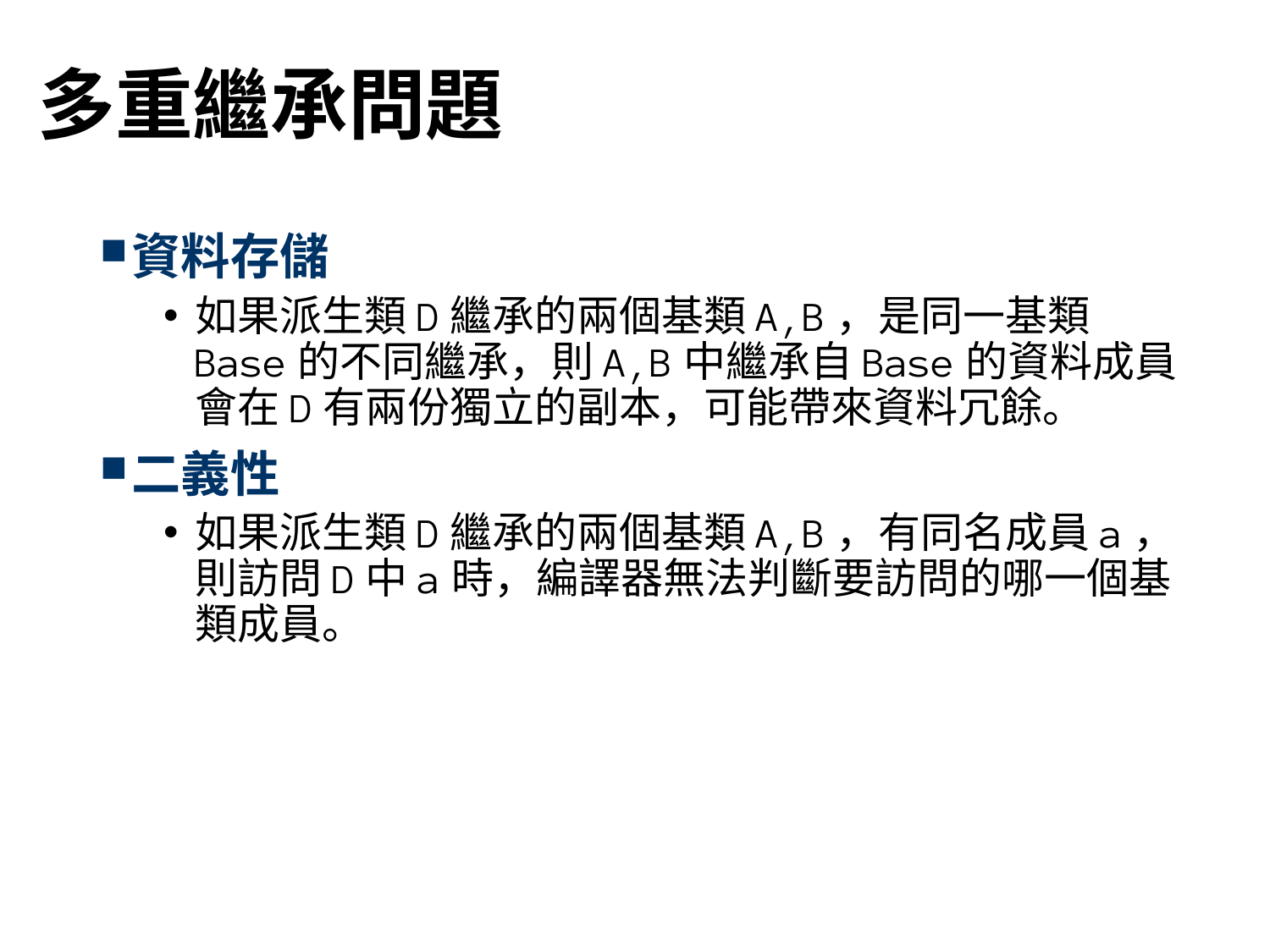

# 多重繼承問題
資料存儲
如果派生類D繼承的兩個基類A,B，是同一基類Base的不同繼承，則A,B中繼承自Base的資料成員會在D有兩份獨立的副本，可能帶來資料冗餘。
二義性
如果派生類D繼承的兩個基類A,B，有同名成員a，則訪問D中a時，編譯器無法判斷要訪問的哪一個基類成員。